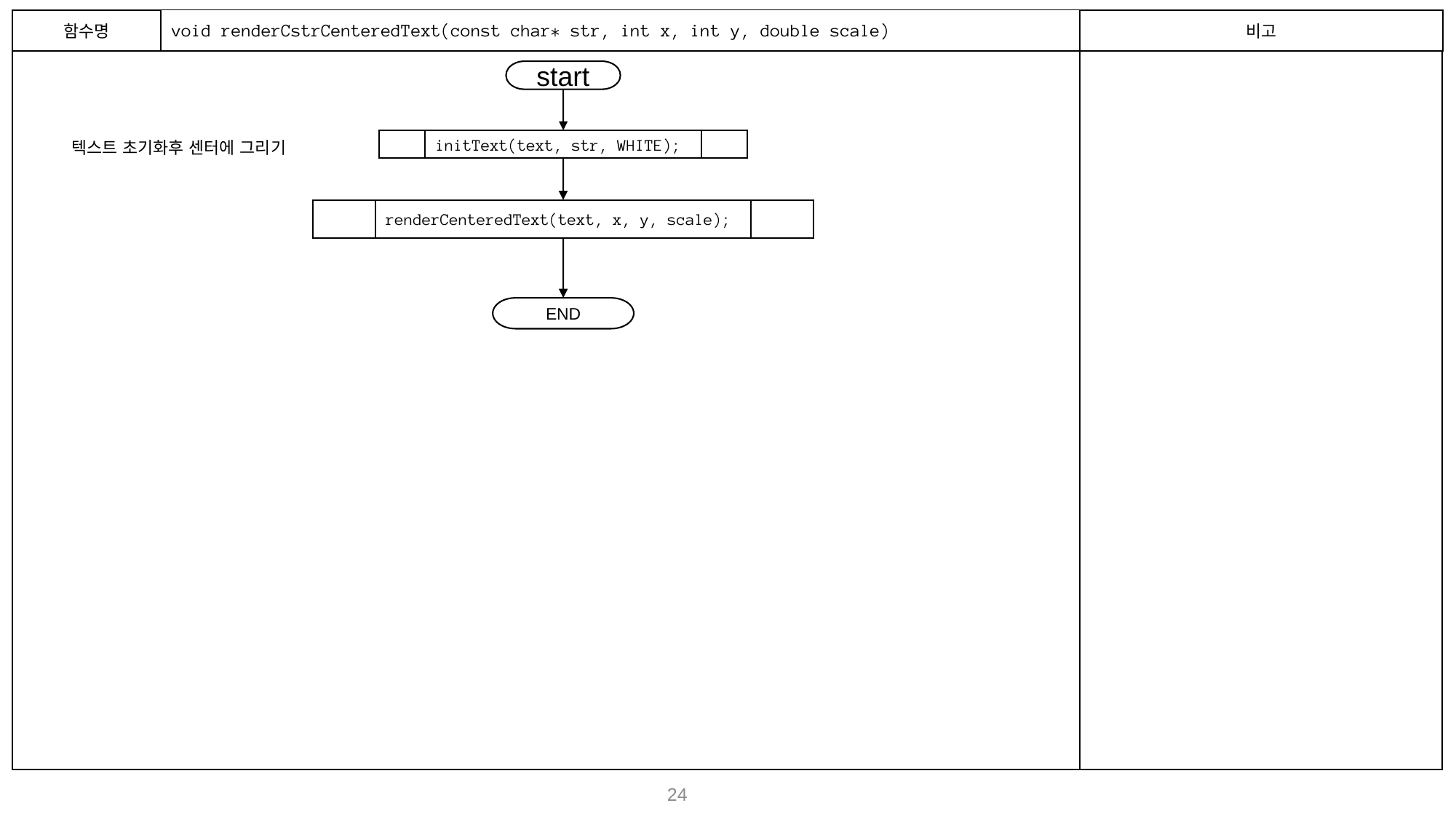

함수명
# void renderCstrCenteredText(const char* str, int x, int y, double scale)
비고

start
initText(text, str, WHITE);
텍스트 초기화후 센터에 그리기
renderCenteredText(text, x, y, scale);
END
24